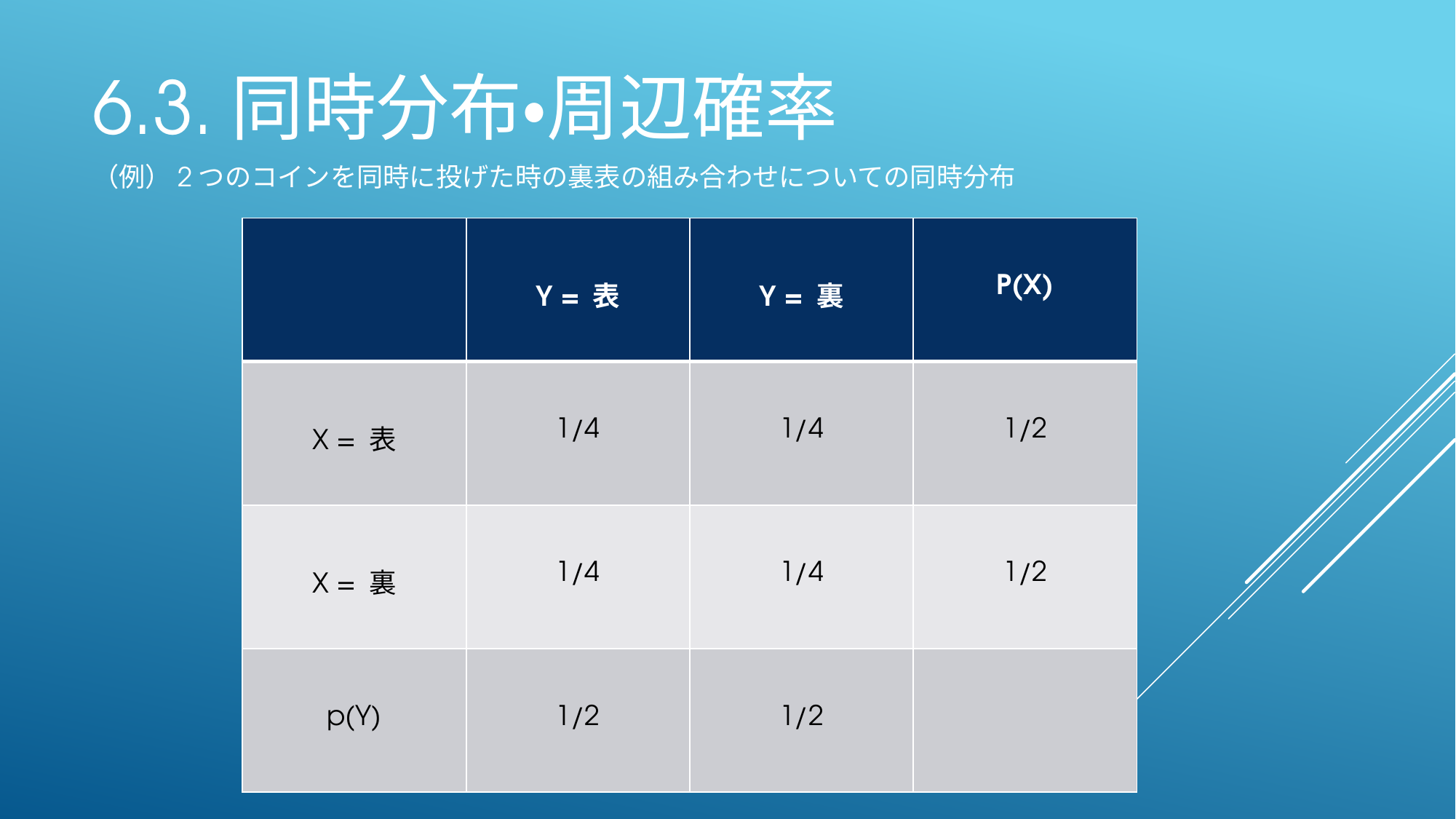

# 6.3.同時分布・周辺確率
（例）2つのコインを同時に投げた時の裏表の組み合わせについての同時分布
|  | Y = 表 | Y = 裏 | P(X) |
| --- | --- | --- | --- |
| X = 表 | 1/4 | 1/4 | 1/2 |
| X = 裏 | 1/4 | 1/4 | 1/2 |
| p(Y) | 1/2 | 1/2 |  |